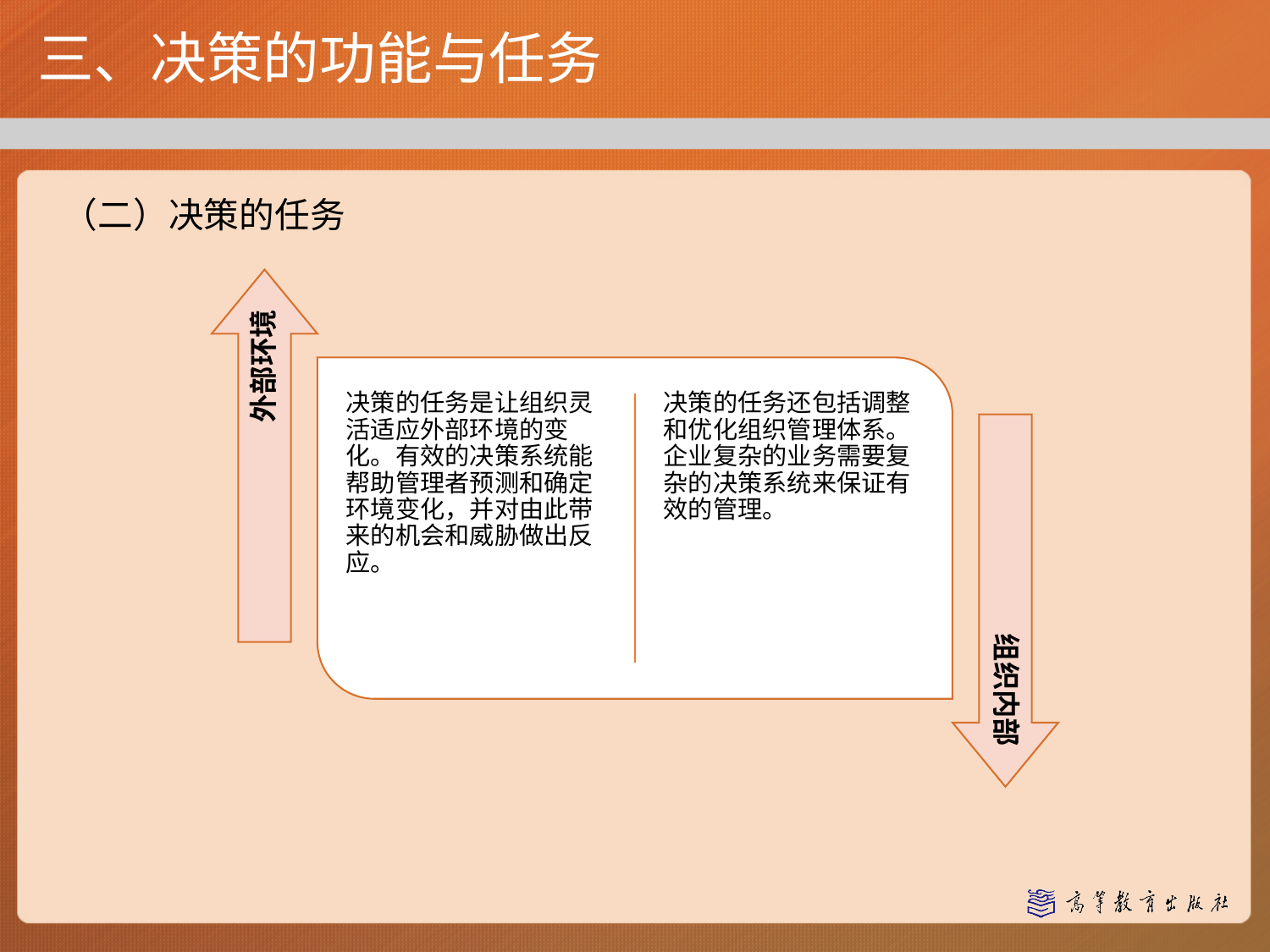

三、决策的功能与任务
（二）决策的任务
决策的任务是让组织灵活适应外部环境的变化。有效的决策系统能帮助管理者预测和确定环境变化，并对由此带来的机会和威胁做出反应。
决策的任务还包括调整和优化组织管理体系。企业复杂的业务需要复杂的决策系统来保证有效的管理。
外部环境
组织内部